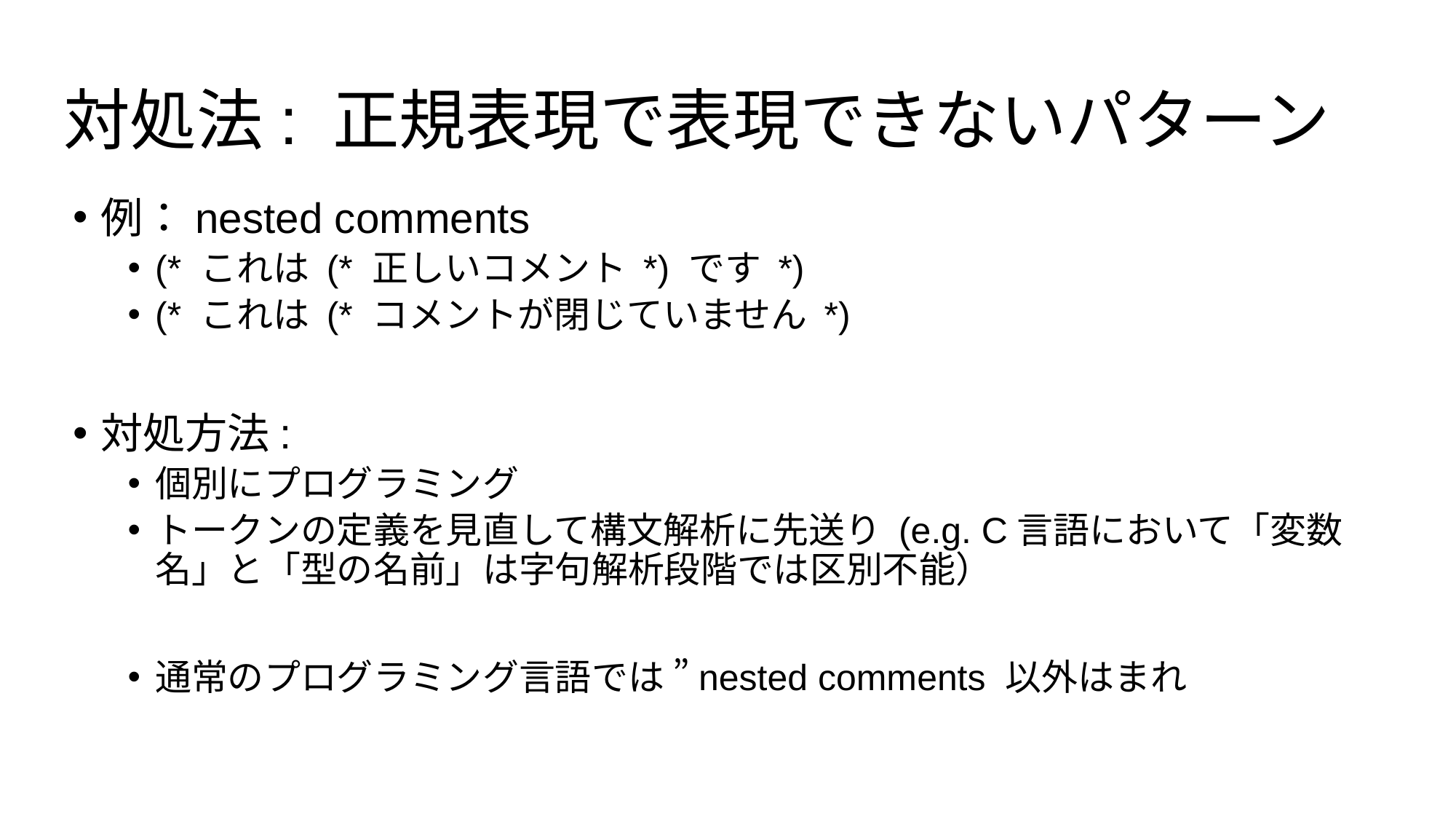

# 対処法: 正規表現で表現できないパターン
例：nested comments
(* これは (* 正しいコメント *) です *)
(* これは (* コメントが閉じていません *)

対処方法:
個別にプログラミング
トークンの定義を見直して構文解析に先送り (e.g. C言語において「変数名」と「型の名前」は字句解析段階では区別不能）

通常のプログラミング言語では ”nested comments 以外はまれ